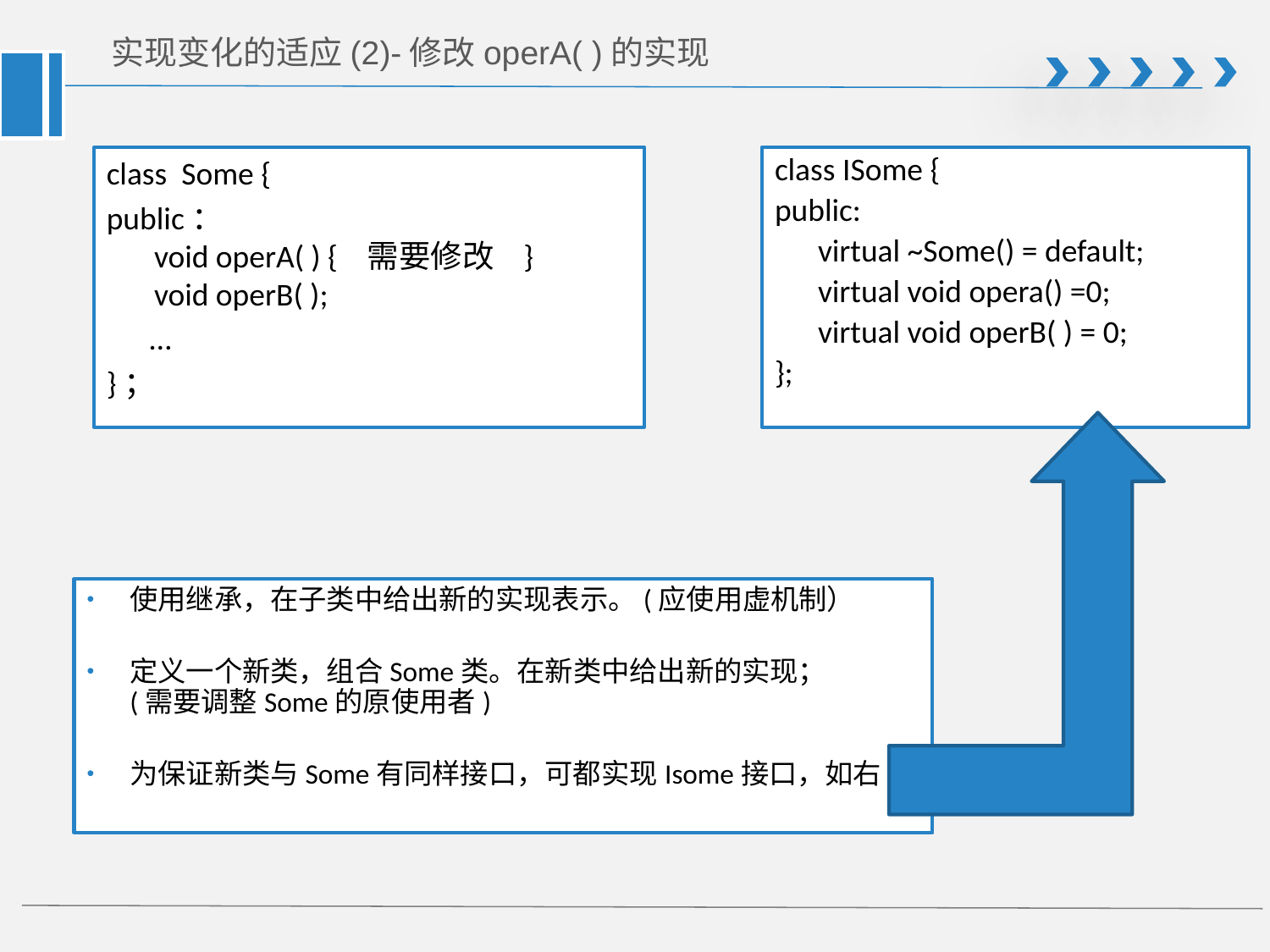

# 实现变化的适应(2)-修改operA( )的实现
class  Some {
public：
void operA( ) {   需要修改   }
void operB( );
      …
}；
class ISome {
public:
      virtual ~Some() = default;
      virtual void opera() =0;
      virtual void operB( ) = 0;
};

使用继承，在子类中给出新的实现表示。(应使用虚机制）

定义一个新类，组合Some类。在新类中给出新的实现；
(需要调整Some的原使用者)

为保证新类与Some有同样接口，可都实现Isome接口，如右